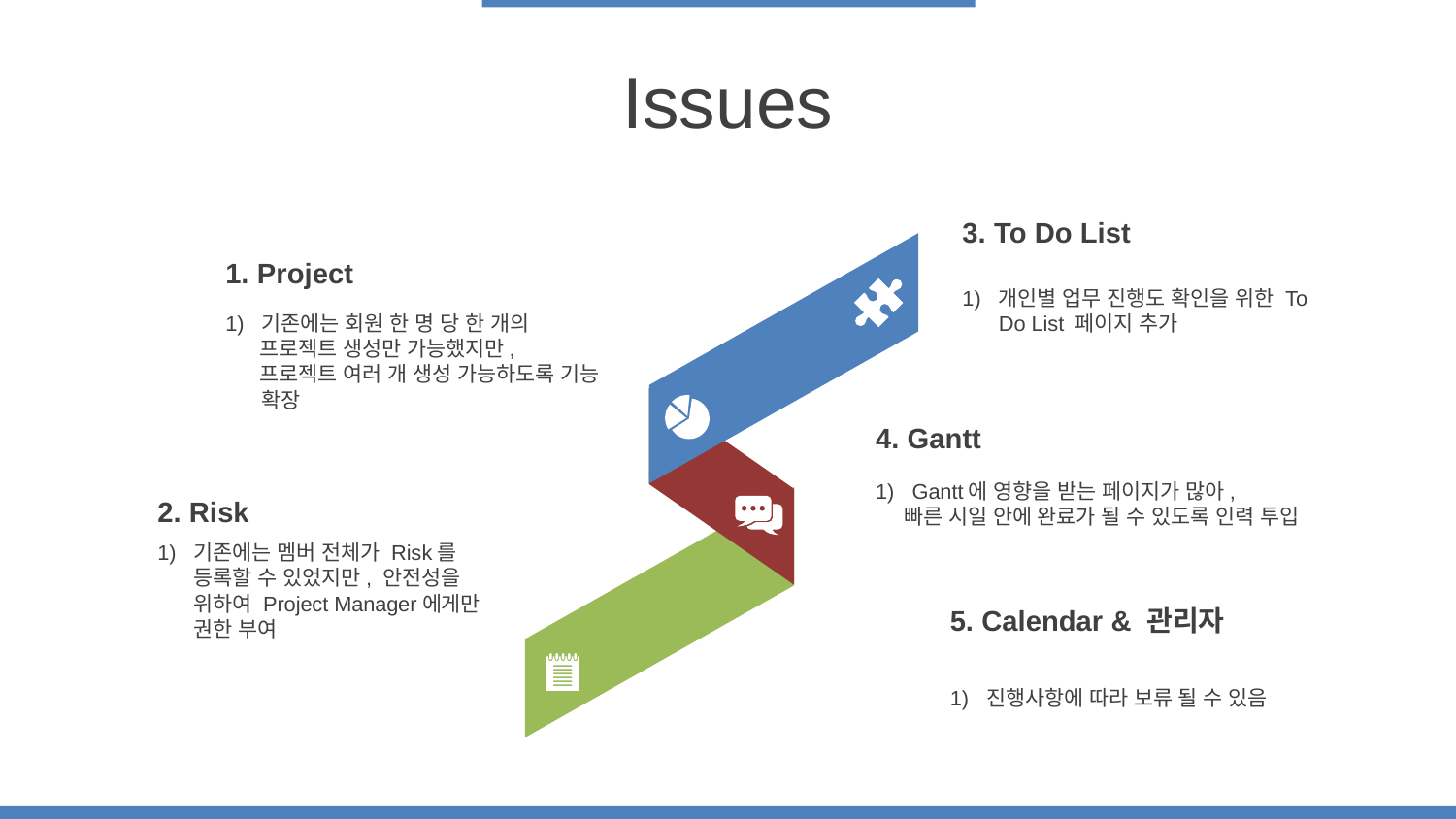

Issues
3. To Do List
개인별 업무 진행도 확인을 위한 To Do List 페이지 추가

1. Project
기존에는 회원 한 명 당 한 개의
     프로젝트 생성만 가능했지만,
     프로젝트 여러 개 생성 가능하도록 기능 확장

4. Gantt
Gantt에 영향을 받는 페이지가 많아,
    빠른 시일 안에 완료가 될 수 있도록 인력 투입

2. Risk
기존에는 멤버 전체가 Risk를 등록할 수 있었지만, 안전성을 위하여 Project Manager에게만 권한 부여

5. Calendar & 관리자
진행사항에 따라 보류 될 수 있음